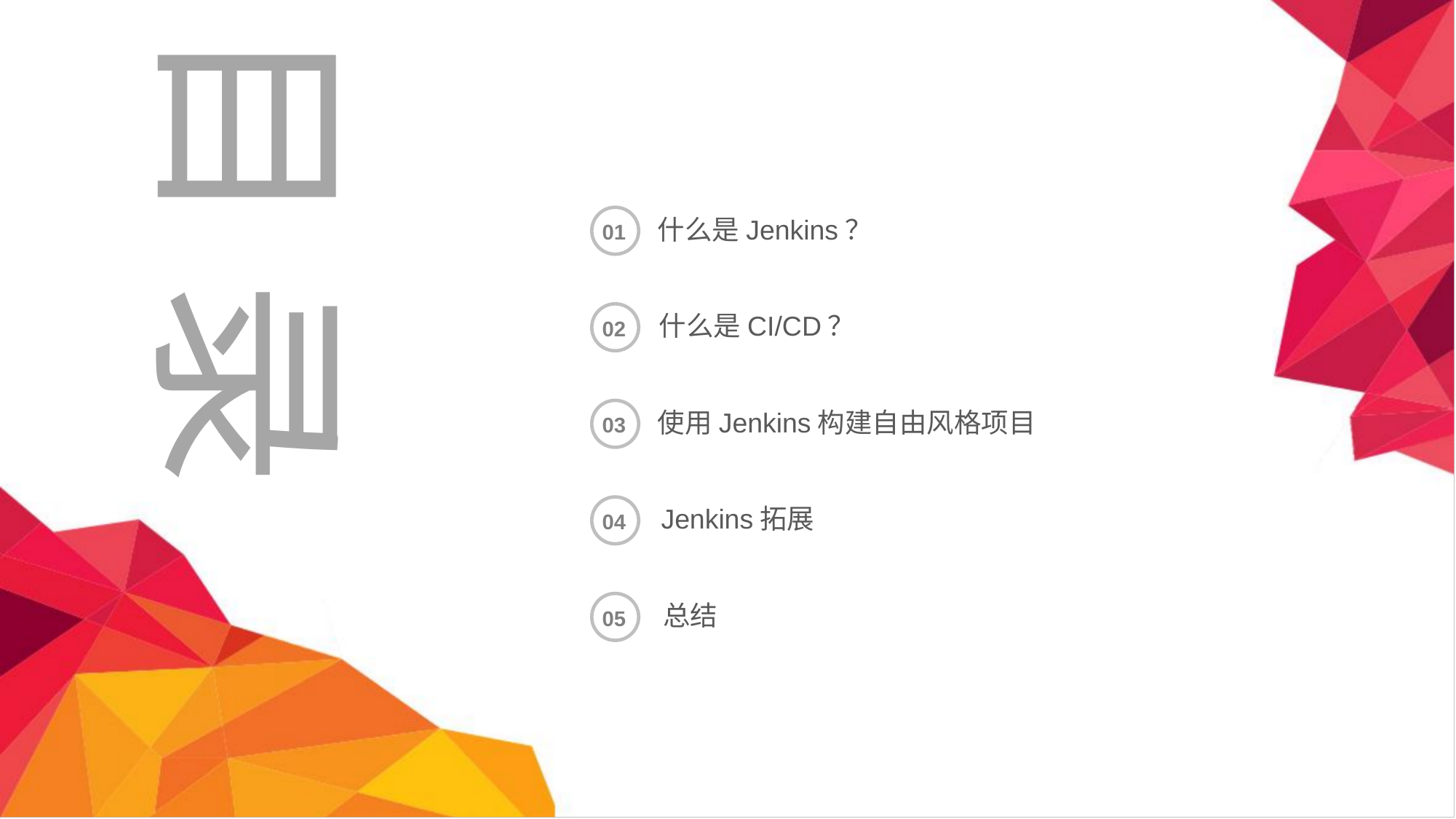

目 录
什么是Jenkins？

01
什么是CI/CD？

02
使用Jenkins构建自由风格项目

03
Jenkins拓展

04
总结

05